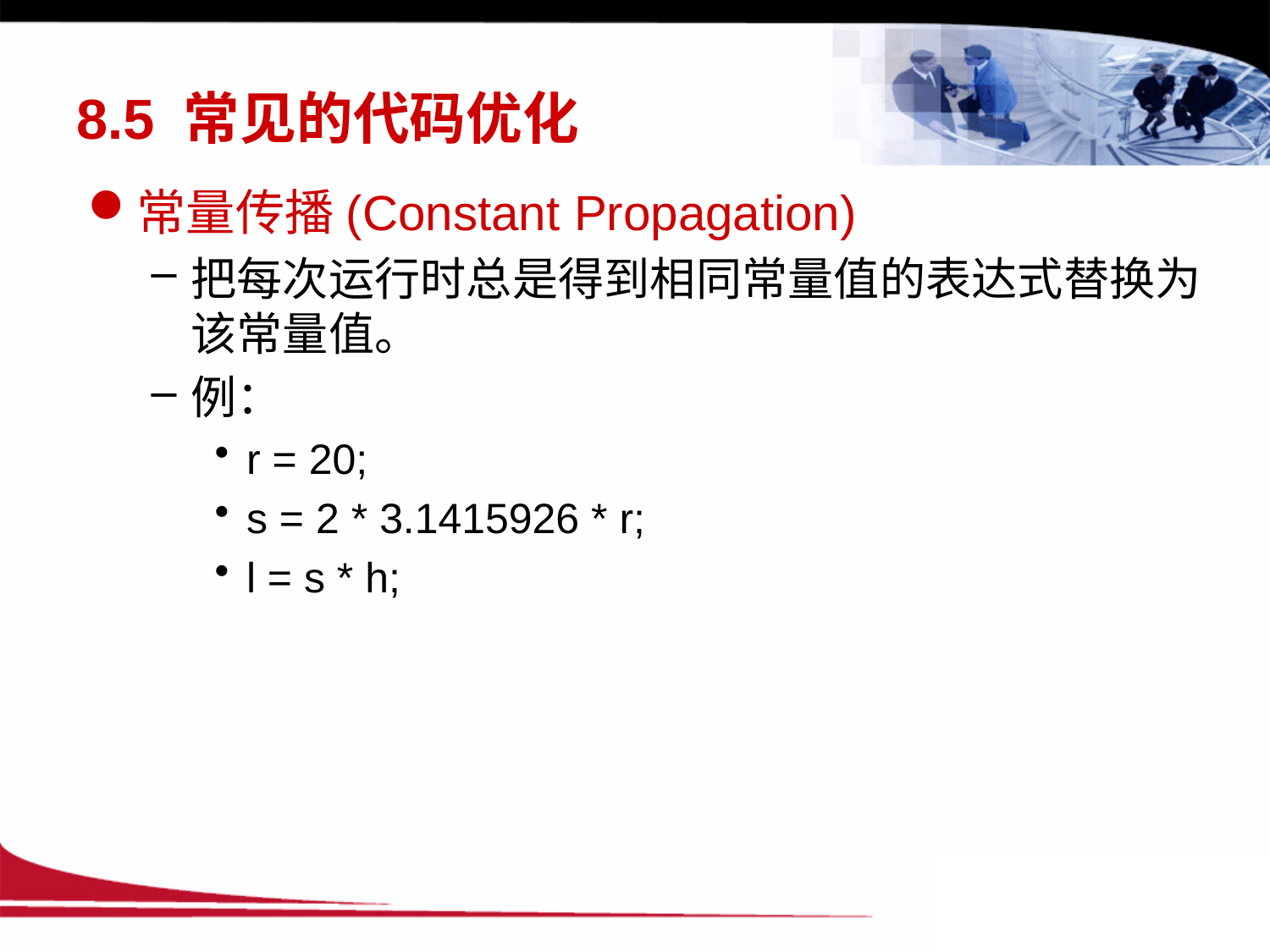

# 8.5 常见的代码优化
常量传播(Constant Propagation)
把每次运行时总是得到相同常量值的表达式替换为该常量值。
例：
r = 20;
s = 2 * 3.1415926 * r;
l = s * h;